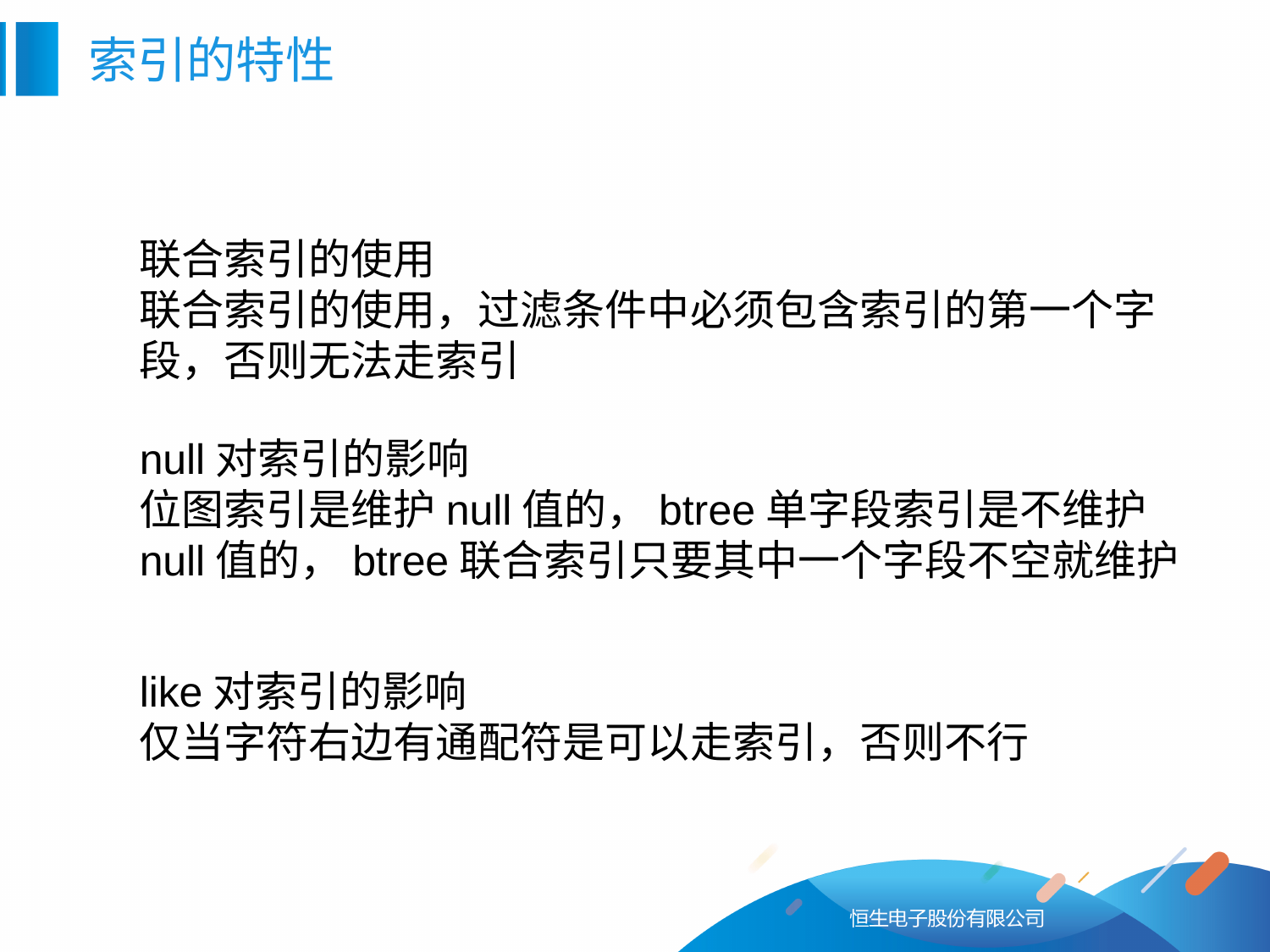

索引的特性
联合索引的使用
联合索引的使用，过滤条件中必须包含索引的第一个字段，否则无法走索引
null对索引的影响
位图索引是维护null值的，btree单字段索引是不维护null值的，btree联合索引只要其中一个字段不空就维护
like对索引的影响
仅当字符右边有通配符是可以走索引，否则不行